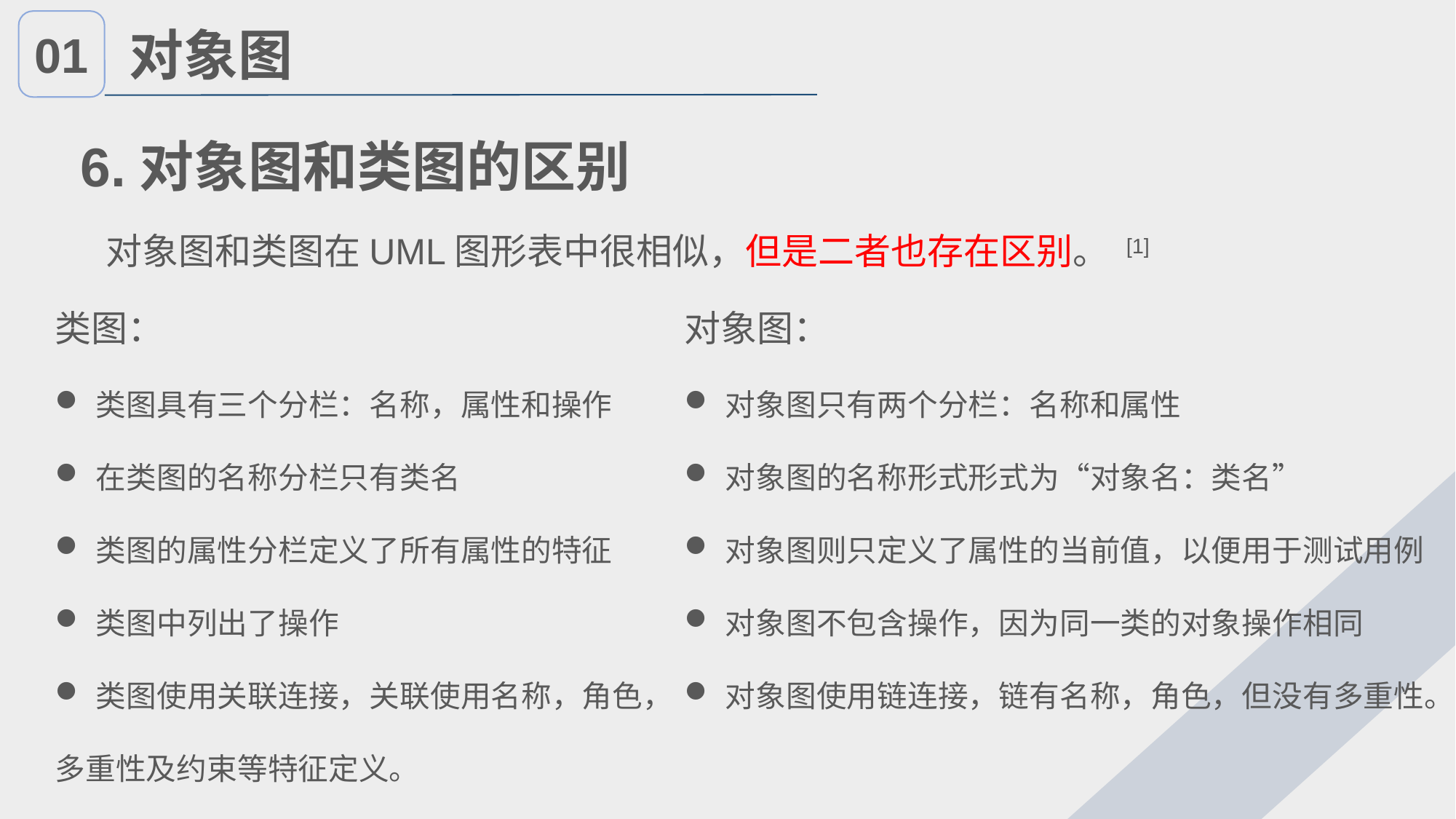

01
对象图
6.对象图和类图的区别
  对象图和类图在UML图形表中很相似，但是二者也存在区别。 [1]

类图：
类图具有三个分栏：名称，属性和操作
在类图的名称分栏只有类名
类图的属性分栏定义了所有属性的特征
类图中列出了操作
类图使用关联连接，关联使用名称，角色，
多重性及约束等特征定义。
对象图：
对象图只有两个分栏：名称和属性
对象图的名称形式形式为“对象名：类名”
对象图则只定义了属性的当前值，以便用于测试用例
对象图不包含操作，因为同一类的对象操作相同
对象图使用链连接，链有名称，角色，但没有多重性。